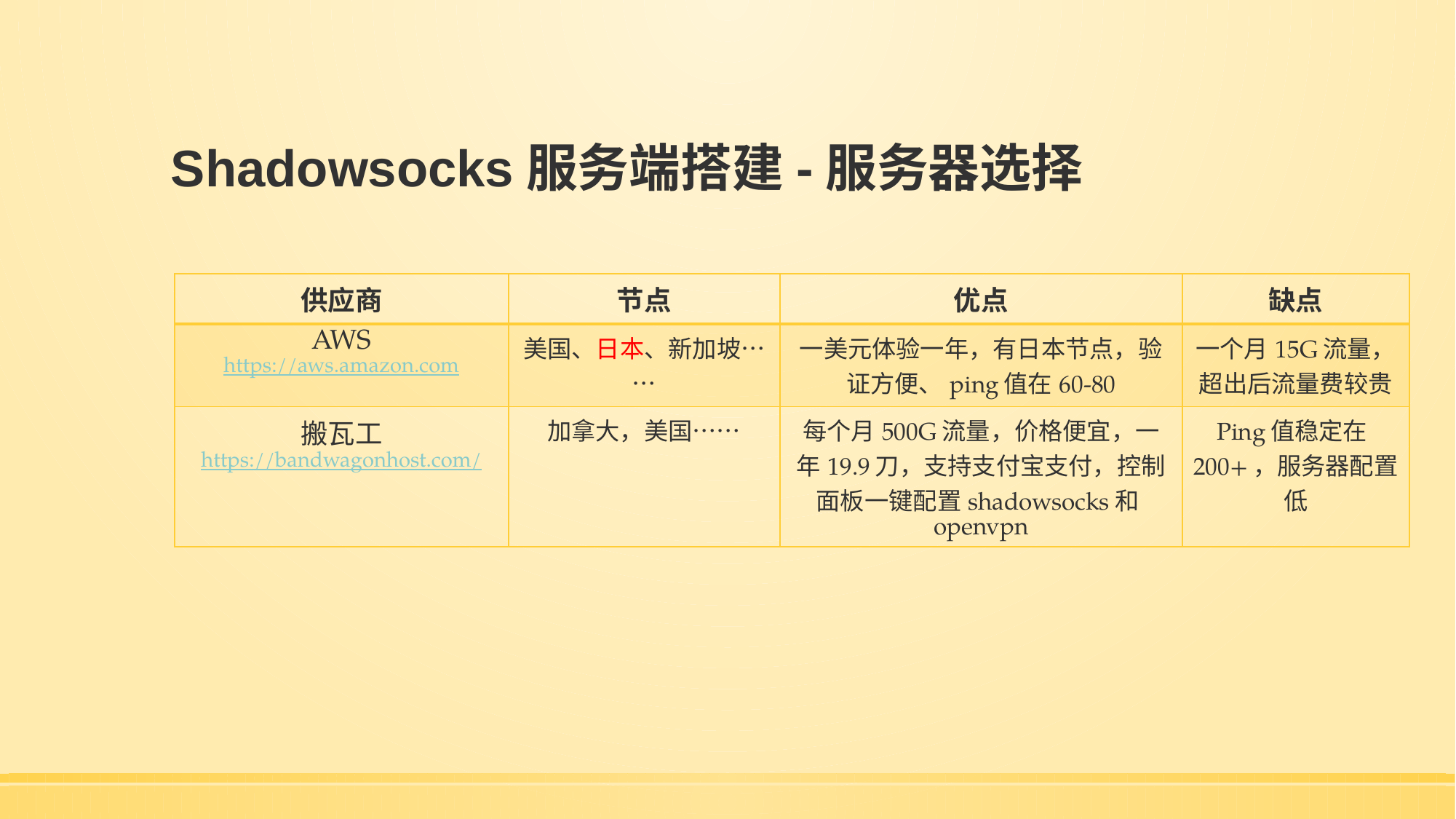

# Shadowsocks服务端搭建-服务器选择
| 供应商 | 节点 | 优点 | 缺点 |
| --- | --- | --- | --- |
| AWS https://aws.amazon.com | 美国、日本、新加坡…… | 一美元体验一年，有日本节点，验证方便、ping值在60-80 | 一个月15G流量，超出后流量费较贵 |
| 搬瓦工 https://bandwagonhost.com/ | 加拿大，美国…… | 每个月500G流量，价格便宜，一年19.9刀，支持支付宝支付，控制面板一键配置shadowsocks和openvpn | Ping值稳定在200+，服务器配置低 |